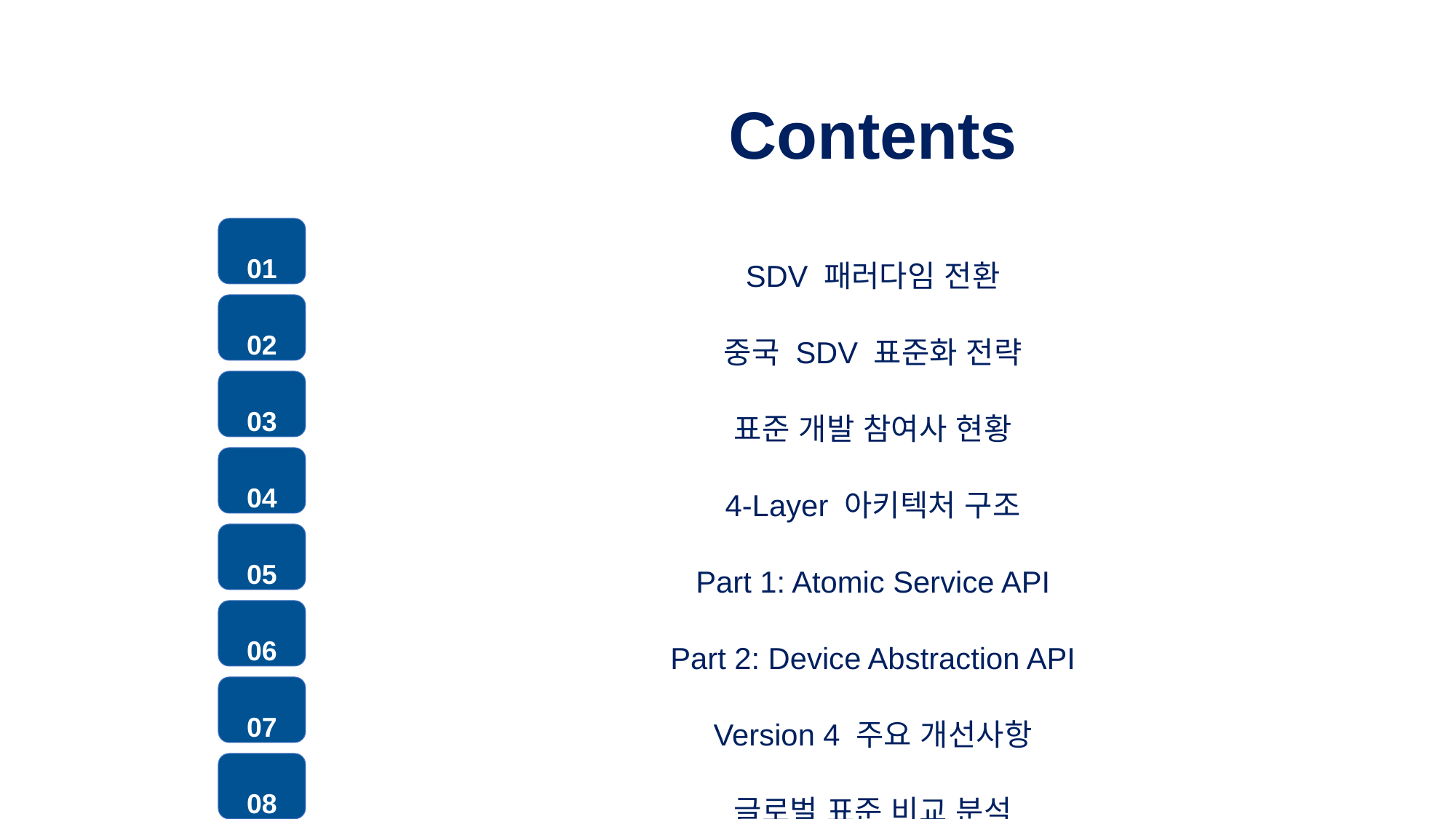

#

Contents

01

SDV 패러다임 전환

02

중국 SDV 표준화 전략

03

표준 개발 참여사 현황

04

4-Layer 아키텍처 구조

05

Part 1: Atomic Service API

06

Part 2: Device Abstraction API

07

Version 4 주요 개선사항

08

글로벌 표준 비교 분석

09

한국 대응 전략 제안